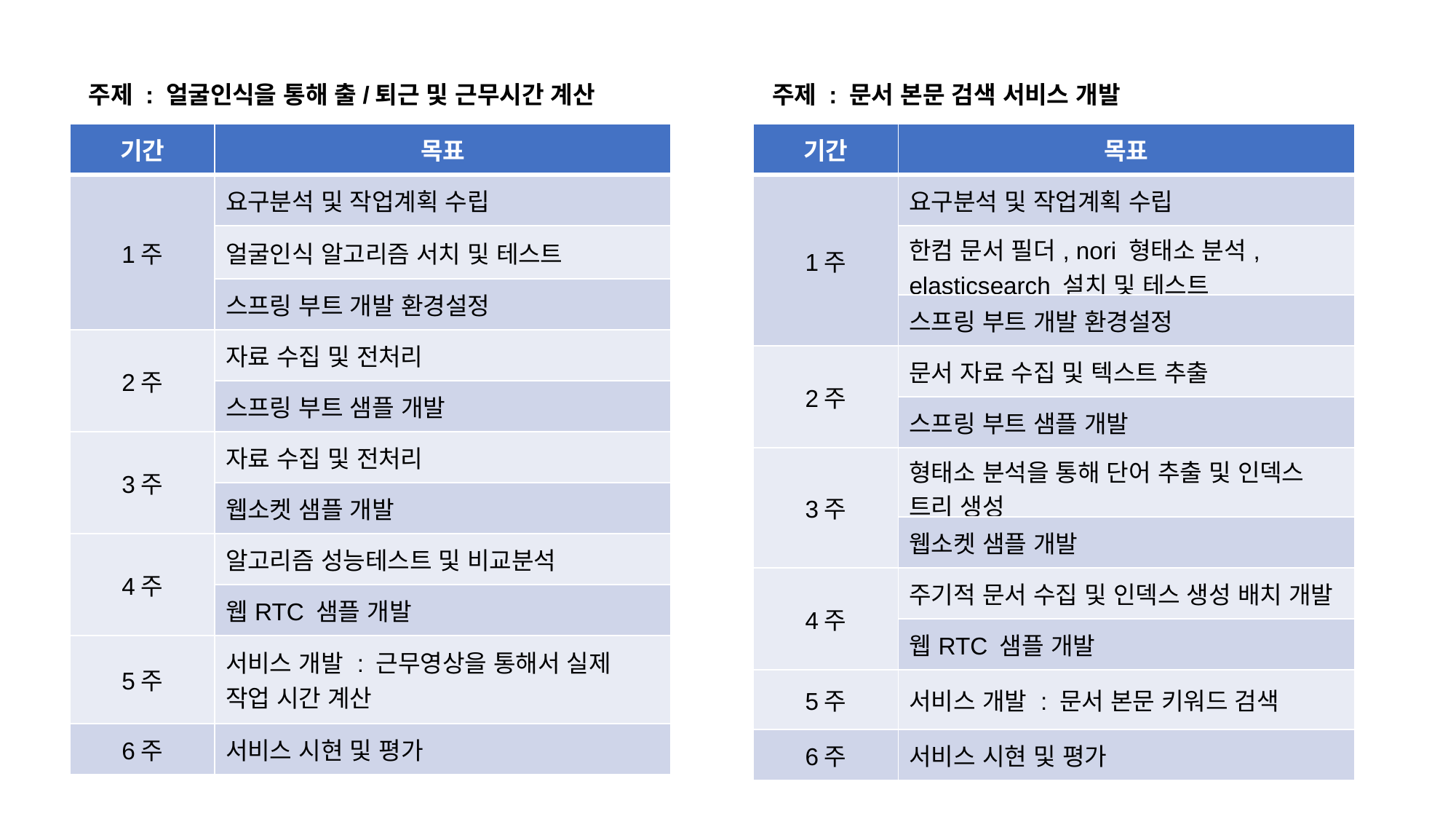

주제 : 얼굴인식을 통해 출/퇴근 및 근무시간 계산
주제 : 문서 본문 검색 서비스 개발
| 기간 | 목표 |
| --- | --- |
| 1주 | 요구분석 및 작업계획 수립 |
|  | 얼굴인식 알고리즘 서치 및 테스트 |
|  | 스프링 부트 개발 환경설정 |
| 2주 | 자료 수집 및 전처리 |
|  | 스프링 부트 샘플 개발 |
| 3주 | 자료 수집 및 전처리 |
|  | 웹소켓 샘플 개발 |
| 4주 | 알고리즘 성능테스트 및 비교분석 |
|  | 웹RTC 샘플 개발 |
| 5주 | 서비스 개발 : 근무영상을 통해서 실제 작업 시간 계산 |
| 6주 | 서비스 시현 및 평가 |
| 기간 | 목표 |
| --- | --- |
| 1주 | 요구분석 및 작업계획 수립 |
|  | 한컴 문서 필더, nori 형태소 분석, elasticsearch 설치 및 테스트 |
|  | 스프링 부트 개발 환경설정 |
| 2주 | 문서 자료 수집 및 텍스트 추출 |
|  | 스프링 부트 샘플 개발 |
| 3주 | 형태소 분석을 통해 단어 추출 및 인덱스 트리 생성 |
|  | 웹소켓 샘플 개발 |
| 4주 | 주기적 문서 수집 및 인덱스 생성 배치 개발 |
|  | 웹RTC 샘플 개발 |
| 5주 | 서비스 개발 : 문서 본문 키워드 검색 |
| 6주 | 서비스 시현 및 평가 |